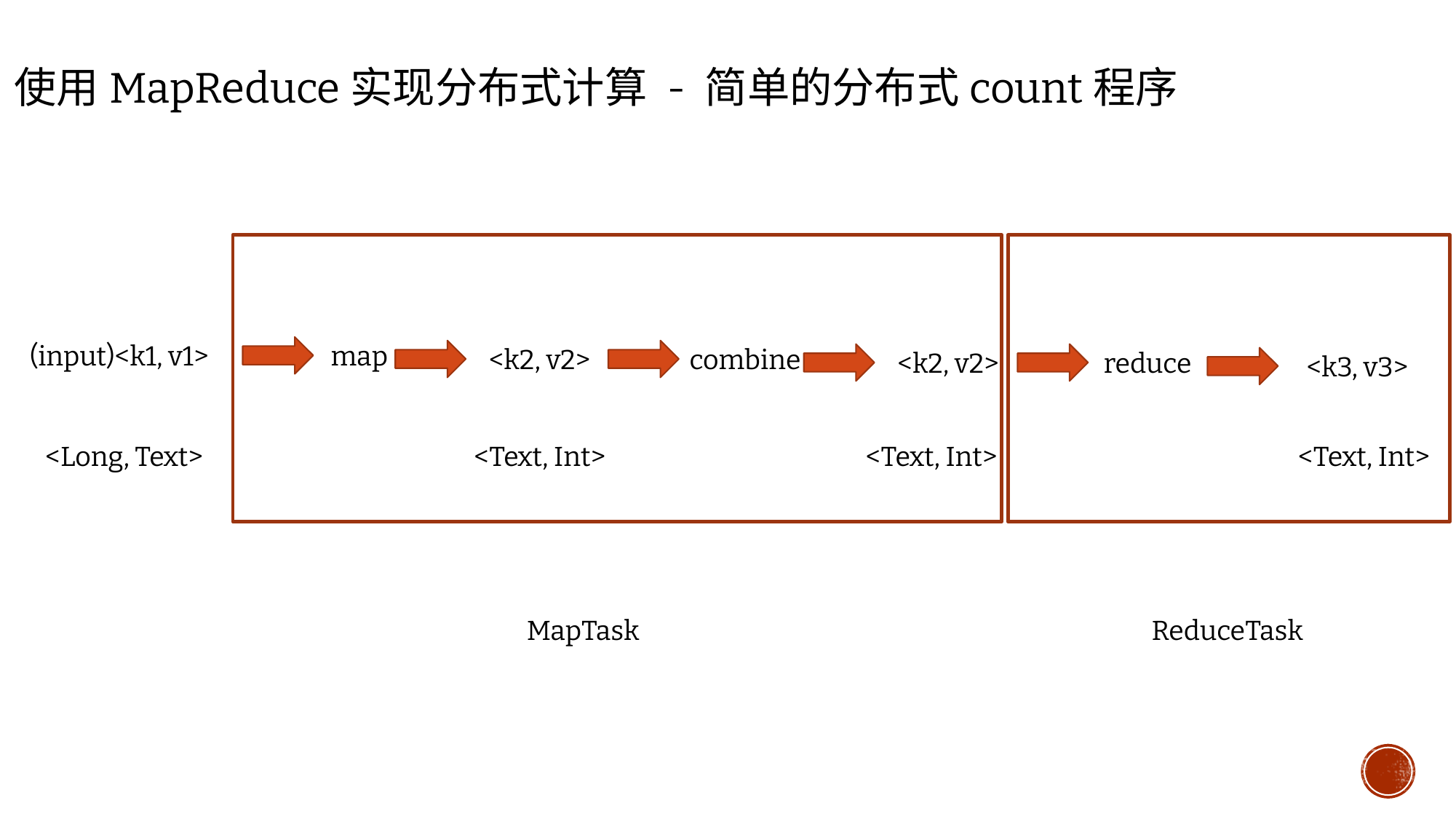

使用MapReduce实现分布式计算 - 简单的分布式count程序

(input)<k1, v1>
map

combine
<k2, v2>

reduce
<k2, v2>

<k3, v3>

<Long, Text>
<Text, Int>
<Text, Int>
<Text, Int>
MapTask
ReduceTask